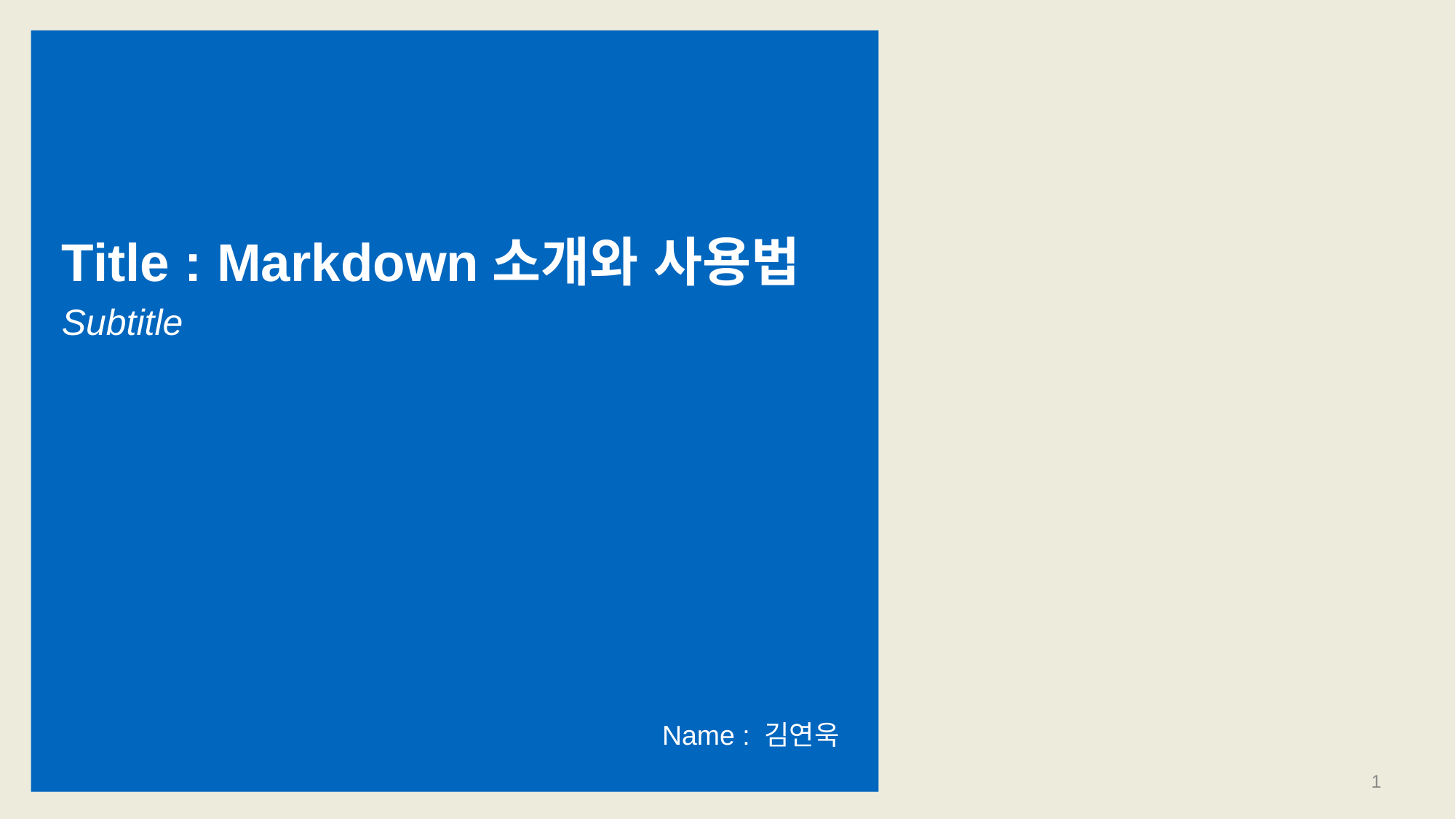

# Title : Markdown소개와 사용법
Subtitle
Name : 김연욱
1